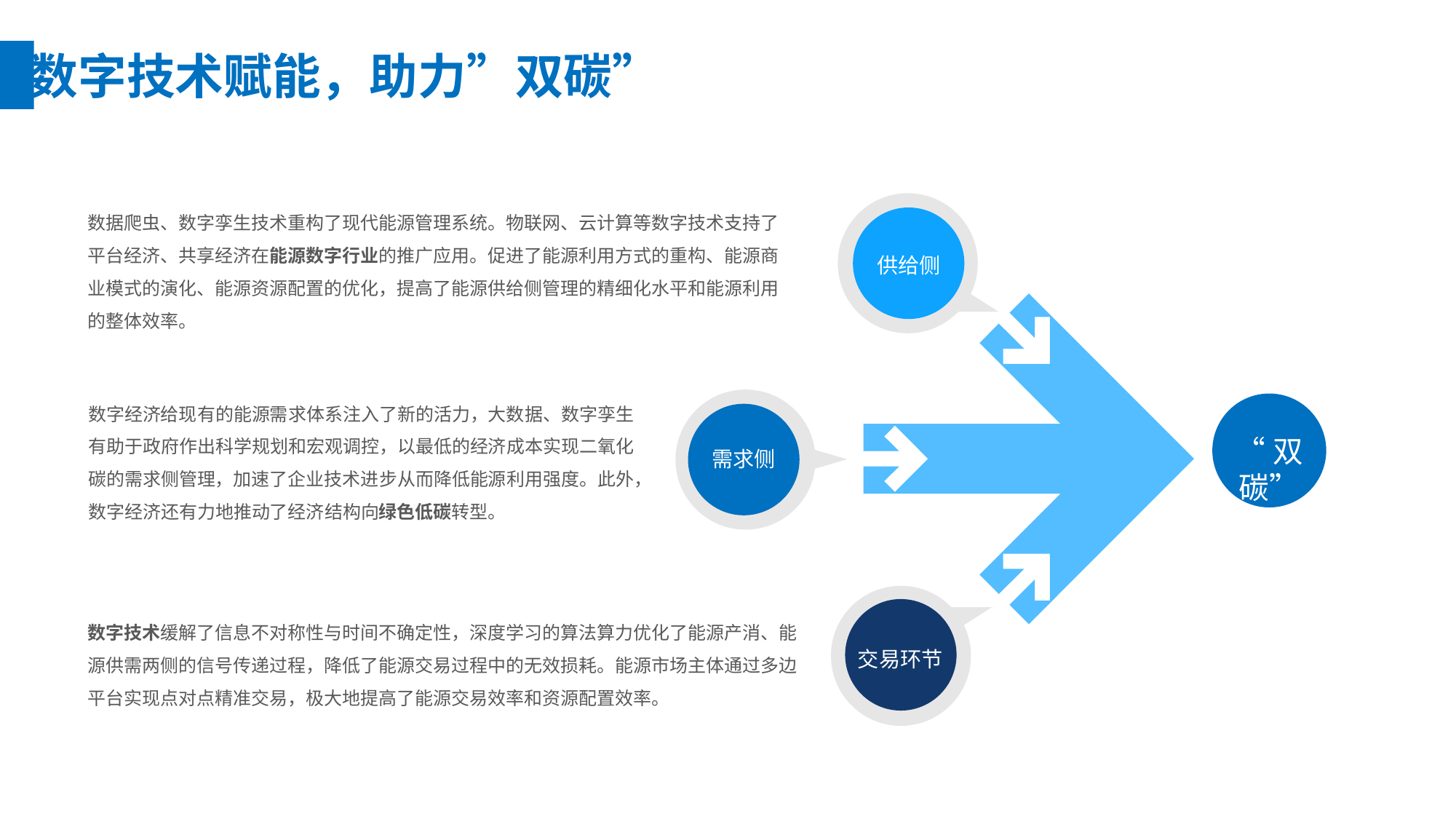

数字技术赋能，助力”双碳”

数据爬虫、数字孪生技术重构了现代能源管理系统。物联网、云计算等数字技术支持了平台经济、共享经济在能源数字行业的推广应用。促进了能源利用方式的重构、能源商业模式的演化、能源资源配置的优化，提高了能源供给侧管理的精细化水平和能源利用的整体效率。
供给侧
数字经济给现有的能源需求体系注入了新的活力，大数据、数字孪生有助于政府作出科学规划和宏观调控，以最低的经济成本实现二氧化碳的需求侧管理，加速了企业技术进步从而降低能源利用强度。此外，数字经济还有力地推动了经济结构向绿色低碳转型。

“双碳”
需求侧
数字技术缓解了信息不对称性与时间不确定性，深度学习的算法算力优化了能源产消、能源供需两侧的信号传递过程，降低了能源交易过程中的无效损耗。能源市场主体通过多边平台实现点对点精准交易，极大地提高了能源交易效率和资源配置效率。
交易环节